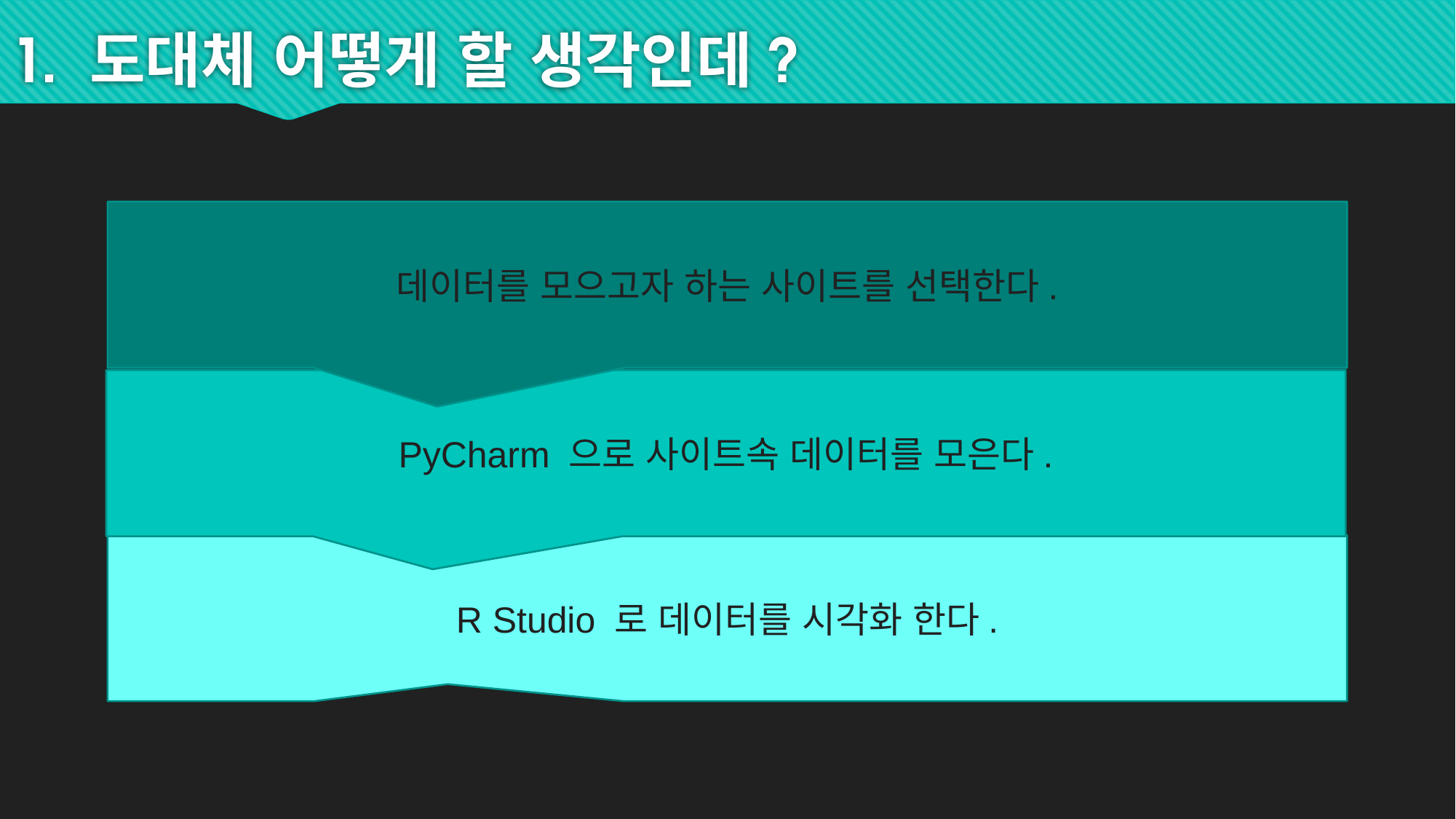

# 1. 도대체 어떻게 할 생각인데?
데이터를 모으고자 하는 사이트를 선택한다.
PyCharm 으로 사이트속 데이터를 모은다.
R Studio 로 데이터를 시각화 한다.